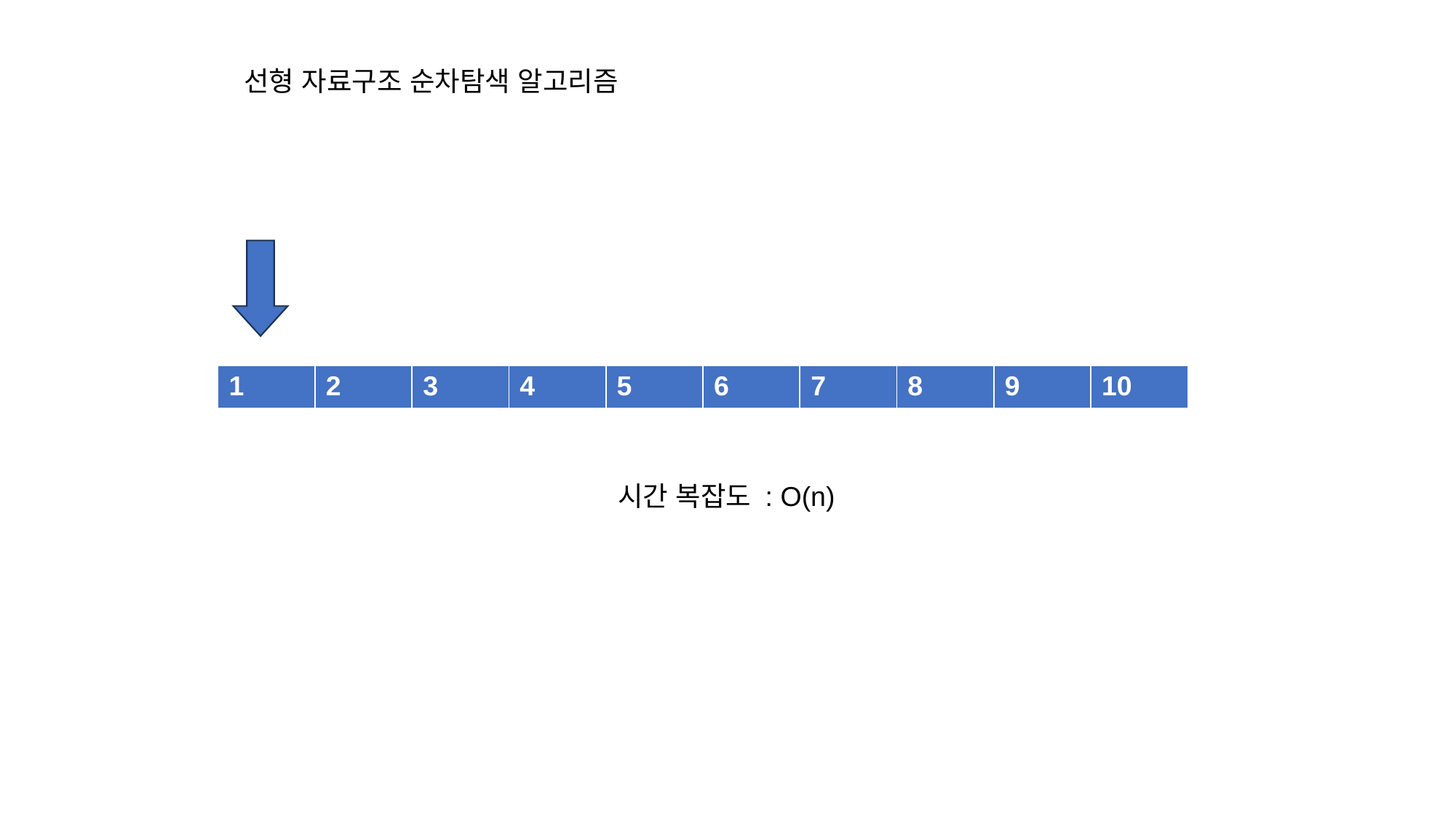

선형 자료구조 순차탐색 알고리즘

| 1 | 2 | 3 | 4 | 5 | 6 | 7 | 8 | 9 | 10 |
| --- | --- | --- | --- | --- | --- | --- | --- | --- | --- |
시간 복잡도 : O(n)